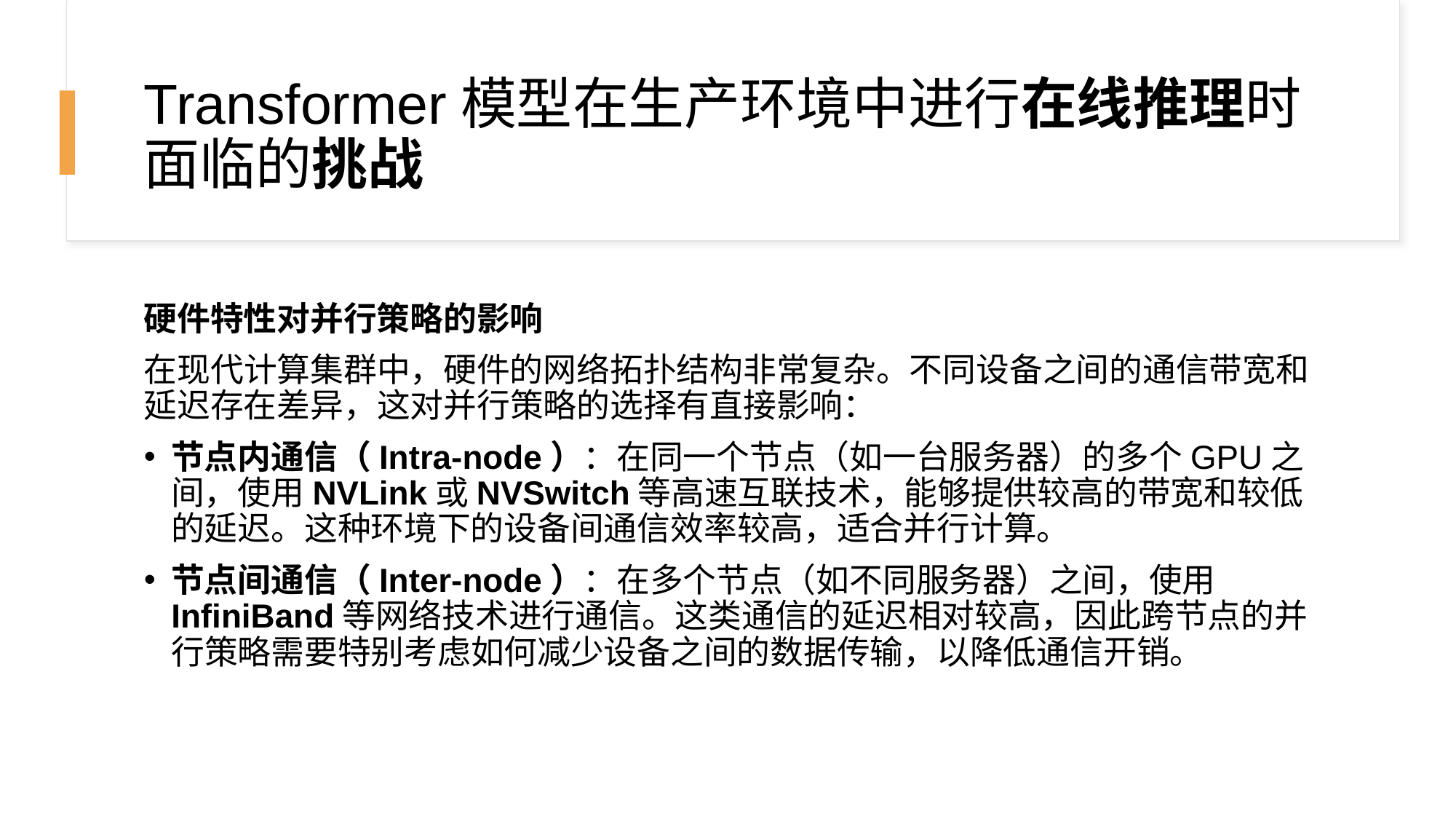

# Transformer模型在生产环境中进行在线推理时面临的挑战

硬件特性对并行策略的影响
在现代计算集群中，硬件的网络拓扑结构非常复杂。不同设备之间的通信带宽和延迟存在差异，这对并行策略的选择有直接影响：
节点内通信（Intra-node）：在同一个节点（如一台服务器）的多个GPU之间，使用NVLink或NVSwitch等高速互联技术，能够提供较高的带宽和较低的延迟。这种环境下的设备间通信效率较高，适合并行计算。
节点间通信（Inter-node）：在多个节点（如不同服务器）之间，使用InfiniBand等网络技术进行通信。这类通信的延迟相对较高，因此跨节点的并行策略需要特别考虑如何减少设备之间的数据传输，以降低通信开销。